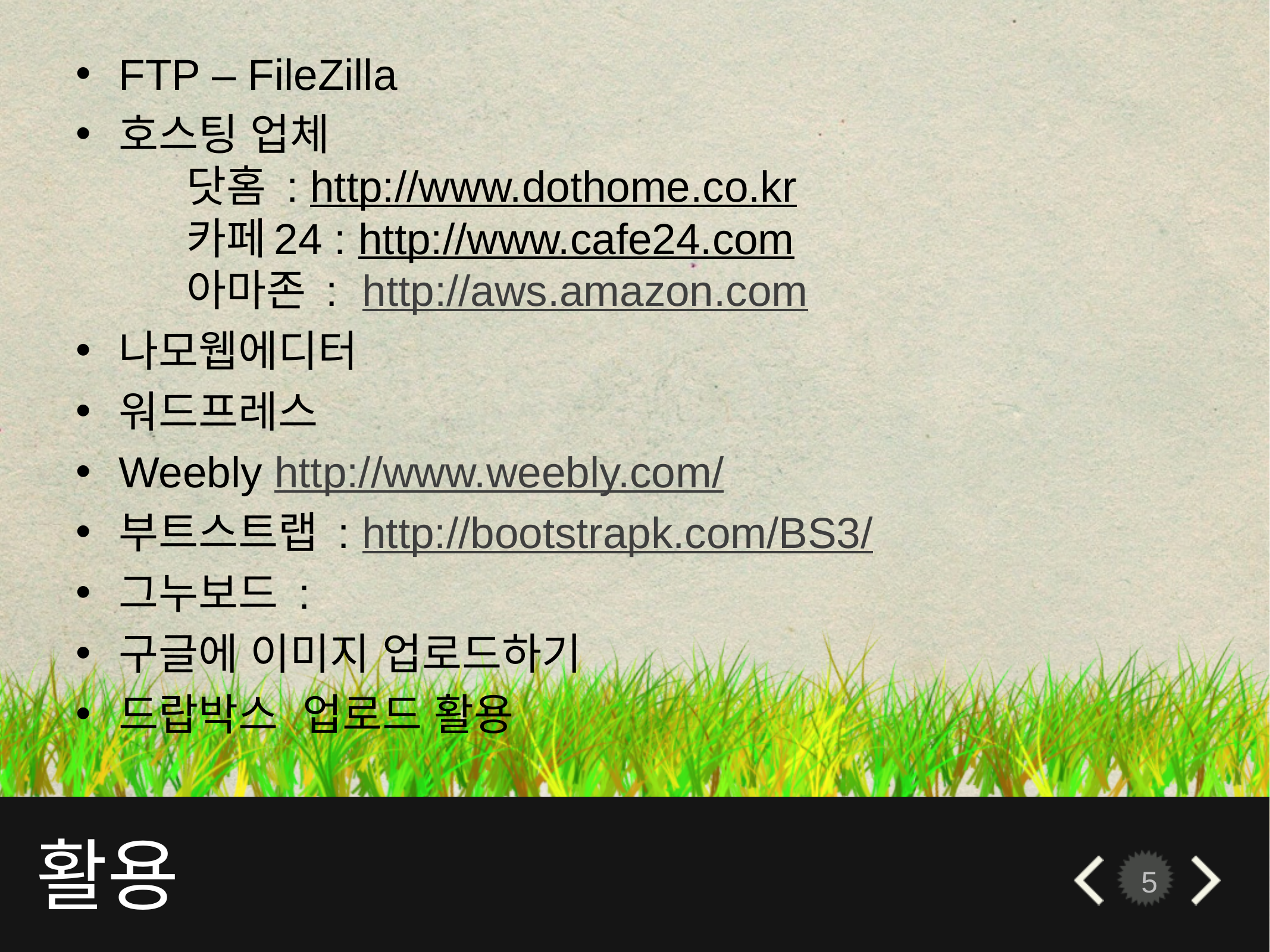

FTP – FileZilla
호스팅 업체
	닷홈 : http://www.dothome.co.kr
	카페24 : http://www.cafe24.com
	아마존 :  http://aws.amazon.com
나모웹에디터
워드프레스
Weebly http://www.weebly.com/
부트스트랩 : http://bootstrapk.com/BS3/
그누보드 :
구글에 이미지 업로드하기
드랍박스  업로드 활용
# 활용
5